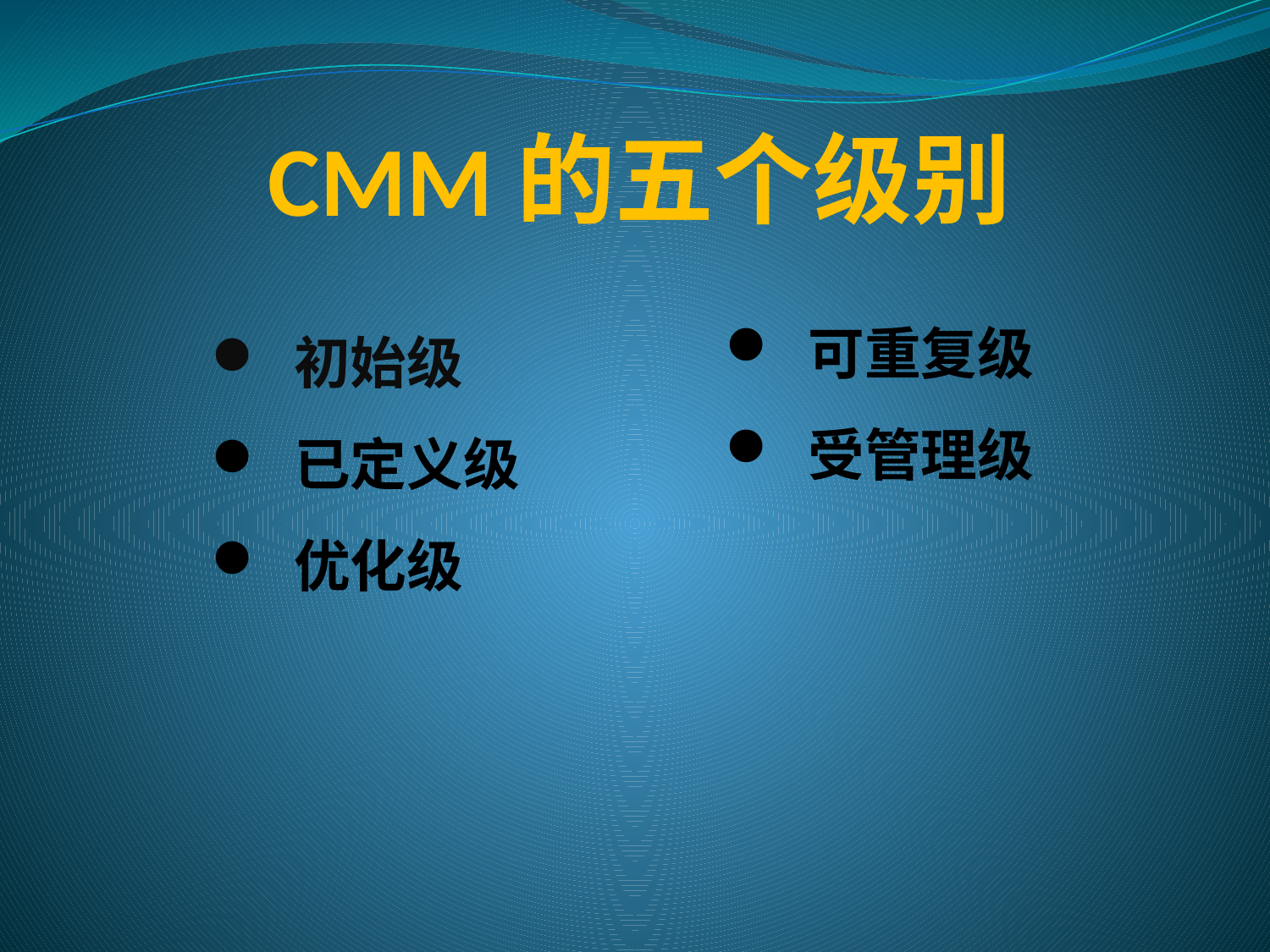

# CMM的五个级别
 可重复级
 受管理级

 初始级
 已定义级
 优化级